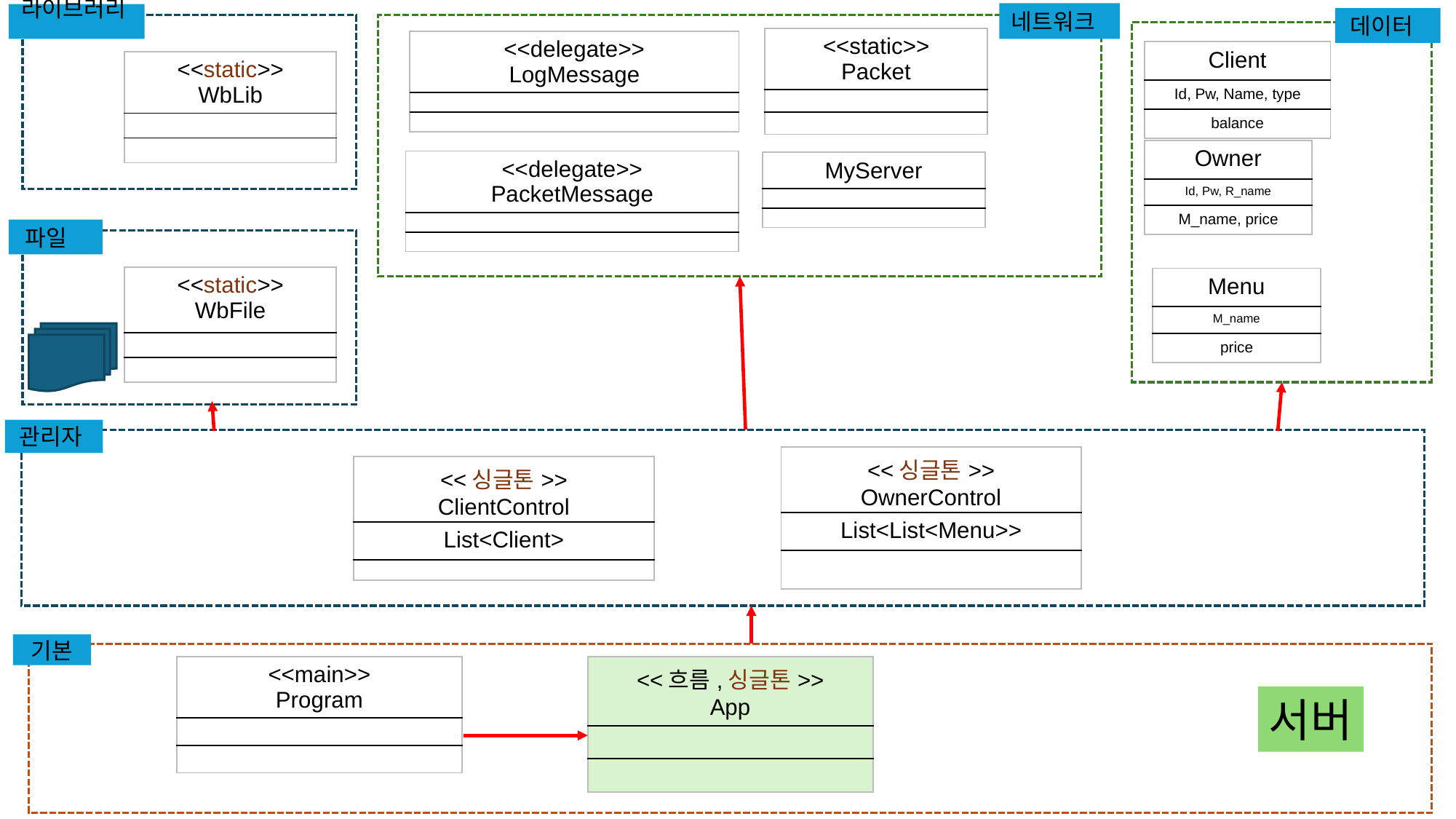

네트워크
라이브러리
데이터

| <<static>> Packet |
| --- |
|  |
|  |
| <<delegate>> LogMessage |
| --- |
|  |
|  |
| Client |
| --- |
| Id, Pw, Name, type |
| balance |
| <<static>> WbLib |
| --- |
|  |
|  |
| Owner |
| --- |
| Id, Pw, R\_name |
| M\_name, price |
| <<delegate>> PacketMessage |
| --- |
|  |
|  |
| MyServer |
| --- |
|  |
|  |
파일

| <<static>> WbFile |
| --- |
|  |
|  |
| Menu |
| --- |
| M\_name |
| price |

관리자

| <<싱글톤>> OwnerControl |
| --- |
| List<List<Menu>> |
|  |
| <<싱글톤>> ClientControl |
| --- |
| List<Client> |
|  |
기본

| <<main>> Program |
| --- |
|  |
|  |
| <<흐름,싱글톤>> App |
| --- |
|  |
|  |
서버